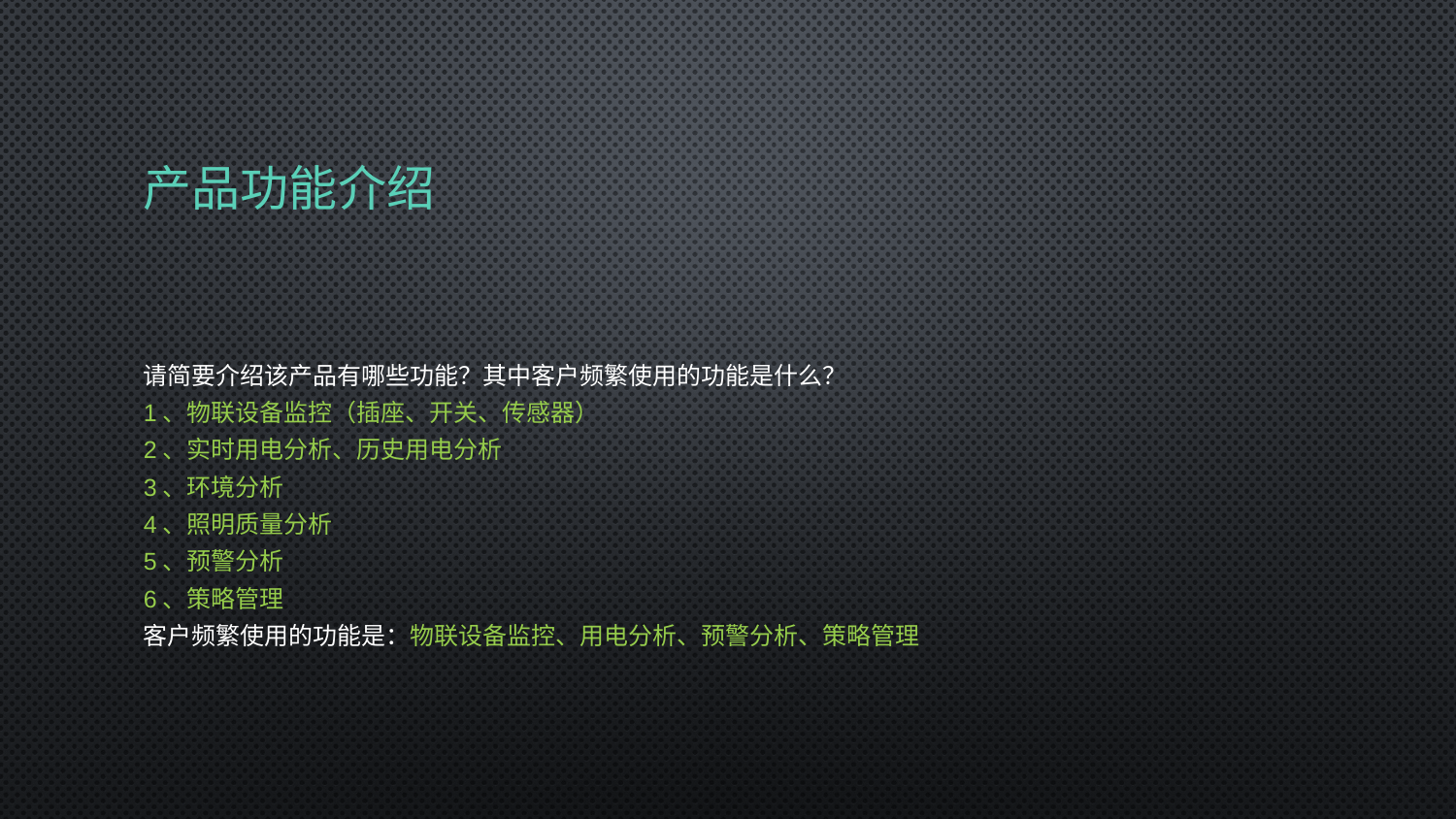

# 产品功能介绍
请简要介绍该产品有哪些功能？其中客户频繁使用的功能是什么？
1、物联设备监控（插座、开关、传感器）
2、实时用电分析、历史用电分析
3、环境分析
4、照明质量分析
5、预警分析
6、策略管理
客户频繁使用的功能是：物联设备监控、用电分析、预警分析、策略管理